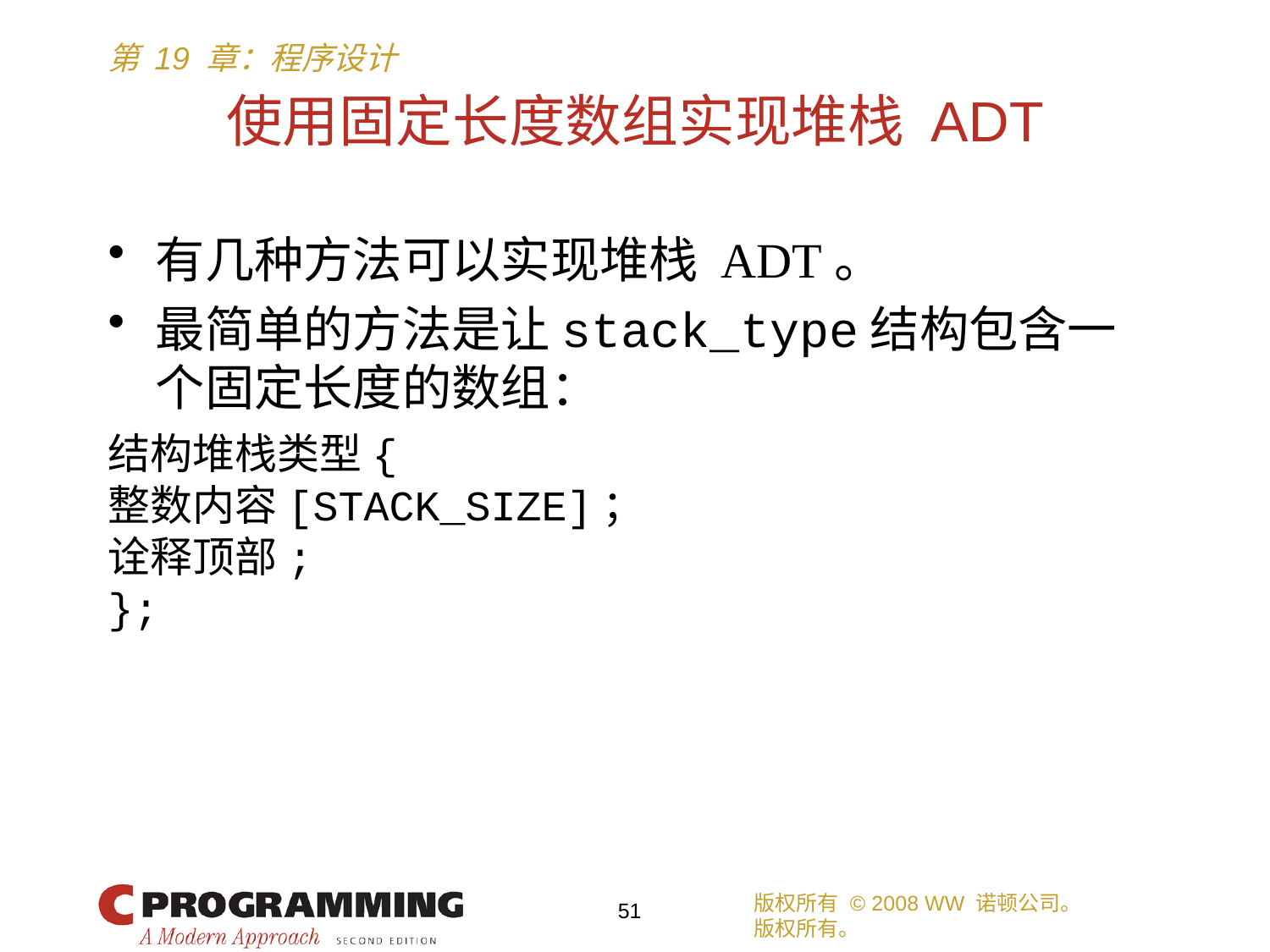

# 使用固定长度数组实现堆栈 ADT
有几种方法可以实现堆栈 ADT。
最简单的方法是让stack_type结构包含一个固定长度的数组：
结构堆栈类型{
整数内容[STACK_SIZE]；
诠释顶部;
};
版权所有 © 2008 WW 诺顿公司。
版权所有。
51